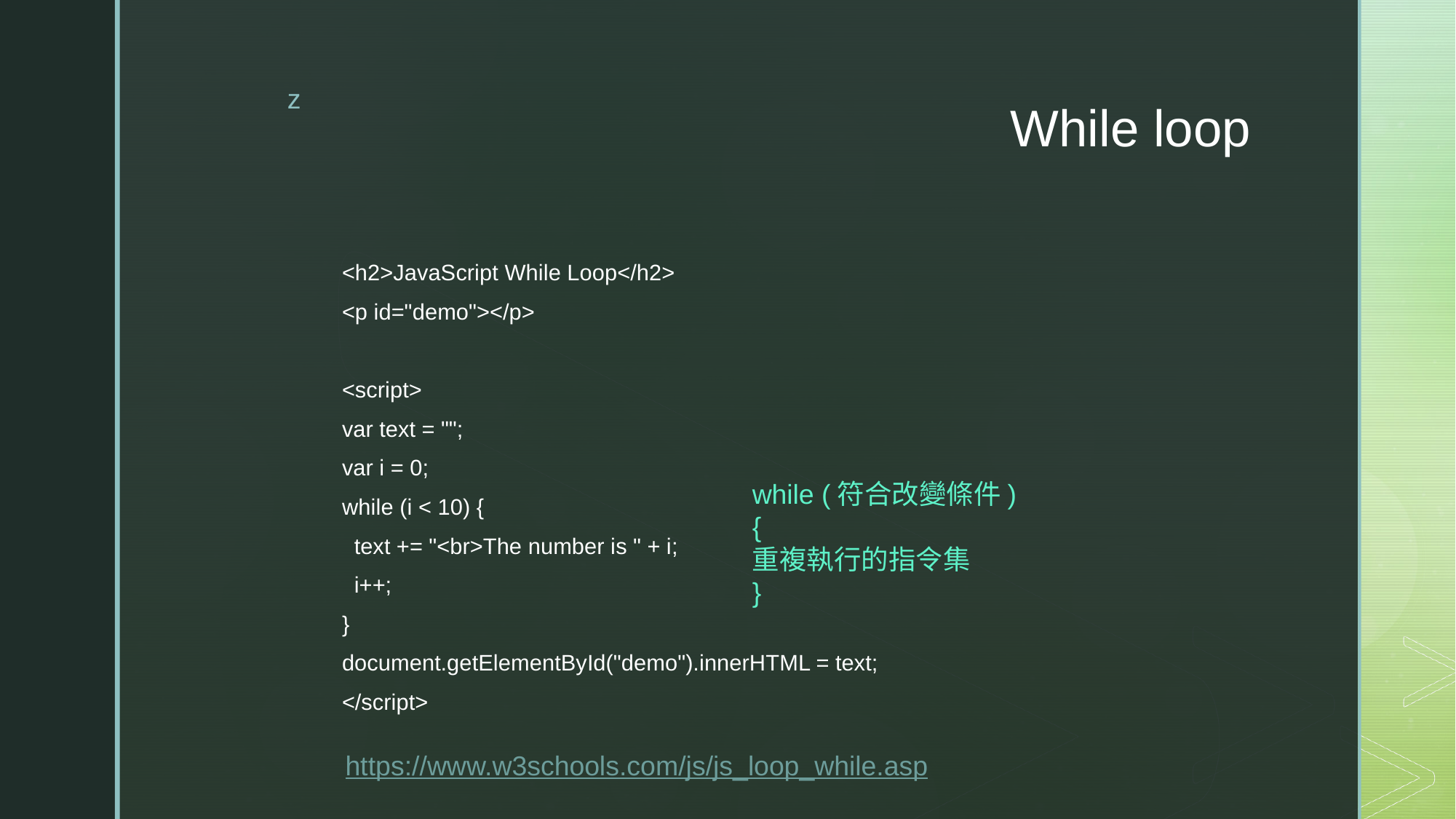

# While loop
<h2>JavaScript While Loop</h2>
<p id="demo"></p>

<script>
var text = "";
var i = 0;
while (i < 10) {
  text += "<br>The number is " + i;
  i++;
}
document.getElementById("demo").innerHTML = text;
</script>
while (符合改變條件)
{
重複執行的指令集
}
https://www.w3schools.com/js/js_loop_while.asp